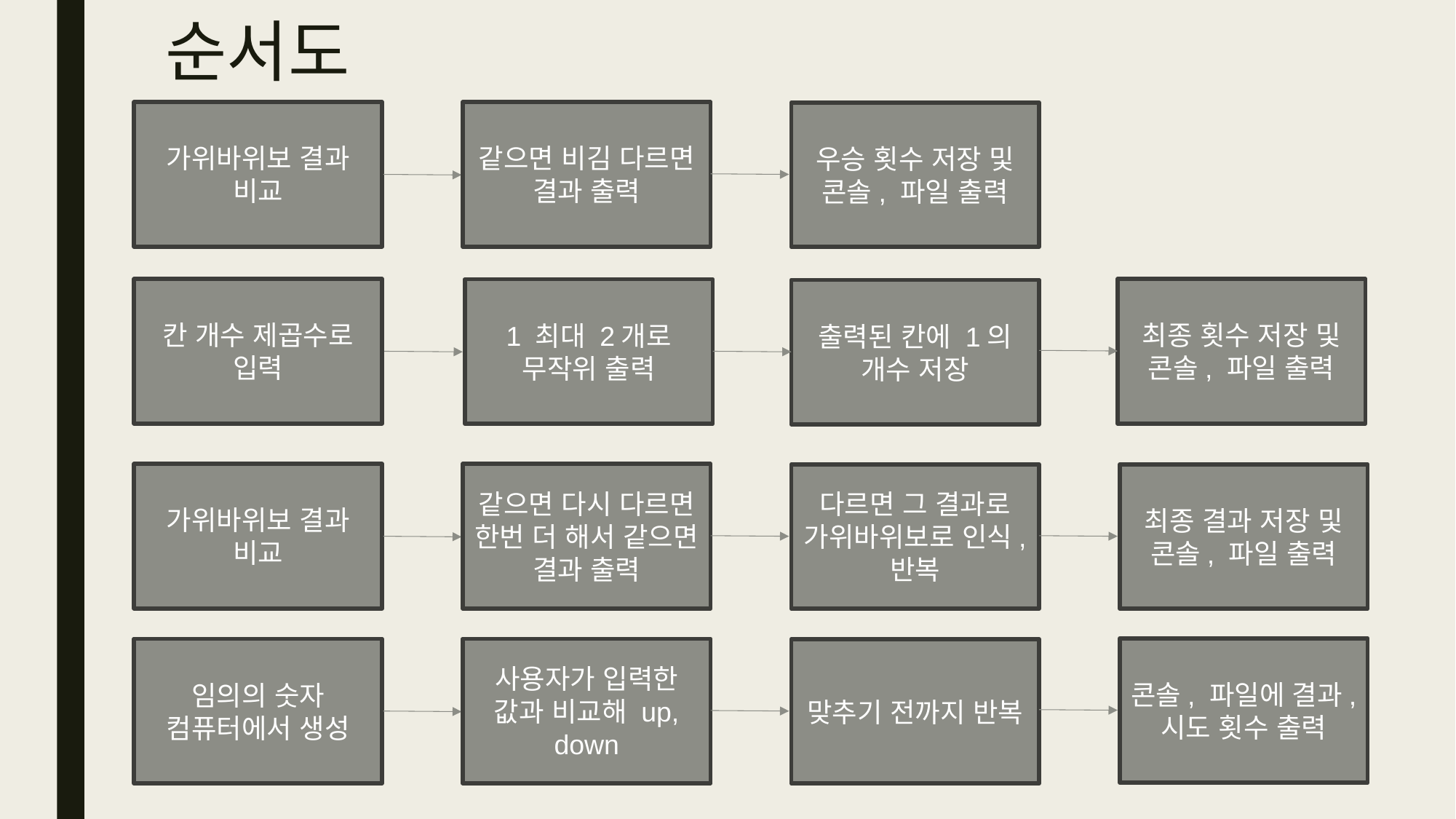

# 순서도
가위바위보 결과 비교
같으면 비김 다르면 결과 출력
우승 횟수 저장 및 콘솔, 파일 출력
최종 횟수 저장 및 콘솔, 파일 출력
칸 개수 제곱수로 입력
1 최대 2개로 무작위 출력
출력된 칸에 1의 개수 저장
가위바위보 결과 비교
같으면 다시 다르면 한번 더 해서 같으면 결과 출력
최종 결과 저장 및 콘솔, 파일 출력
다르면 그 결과로 가위바위보로 인식, 반복
콘솔, 파일에 결과, 시도 횟수 출력
임의의 숫자 컴퓨터에서 생성
사용자가 입력한 값과 비교해 up, down
맞추기 전까지 반복